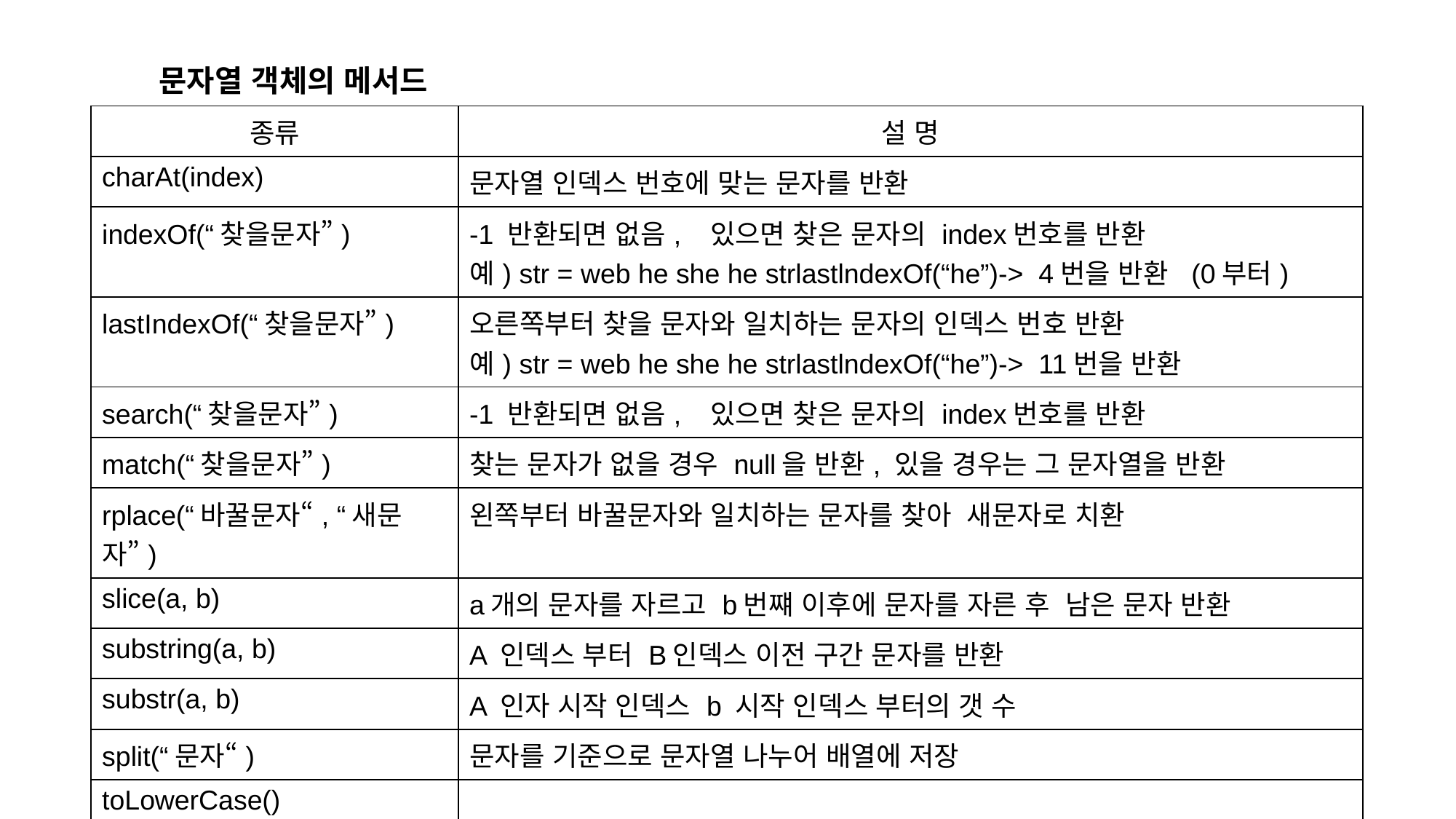

문자열 객체의 메서드
| 종류 | 설 명 |
| --- | --- |
| charAt(index) | 문자열 인덱스 번호에 맞는 문자를 반환 |
| indexOf(“찾을문자”) | -1 반환되면 없음, 있으면 찾은 문자의 index번호를 반환 예) str = web he she he strlastlndexOf(“he”)-> 4번을 반환 (0부터) |
| lastIndexOf(“찾을문자”) | 오른쪽부터 찾을 문자와 일치하는 문자의 인덱스 번호 반환 예) str = web he she he strlastlndexOf(“he”)-> 11번을 반환 |
| search(“찾을문자”) | -1 반환되면 없음, 있으면 찾은 문자의 index번호를 반환 |
| match(“찾을문자”) | 찾는 문자가 없을 경우 null을 반환, 있을 경우는 그 문자열을 반환 |
| rplace(“바꿀문자“, “새문자”) | 왼쪽부터 바꿀문자와 일치하는 문자를 찾아 새문자로 치환 |
| slice(a, b) | a개의 문자를 자르고 b번쨰 이후에 문자를 자른 후 남은 문자 반환 |
| substring(a, b) | A 인덱스 부터 B인덱스 이전 구간 문자를 반환 |
| substr(a, b) | A 인자 시작 인덱스 b 시작 인덱스 부터의 갯 수 |
| split(“문자“) | 문자를 기준으로 문자열 나누어 배열에 저장 |
| toLowerCase() |  |
| toUpperCase() |  |
| length |  |
| concat(“새로운 문자“) |  |
| charCodeAt(index) |  |